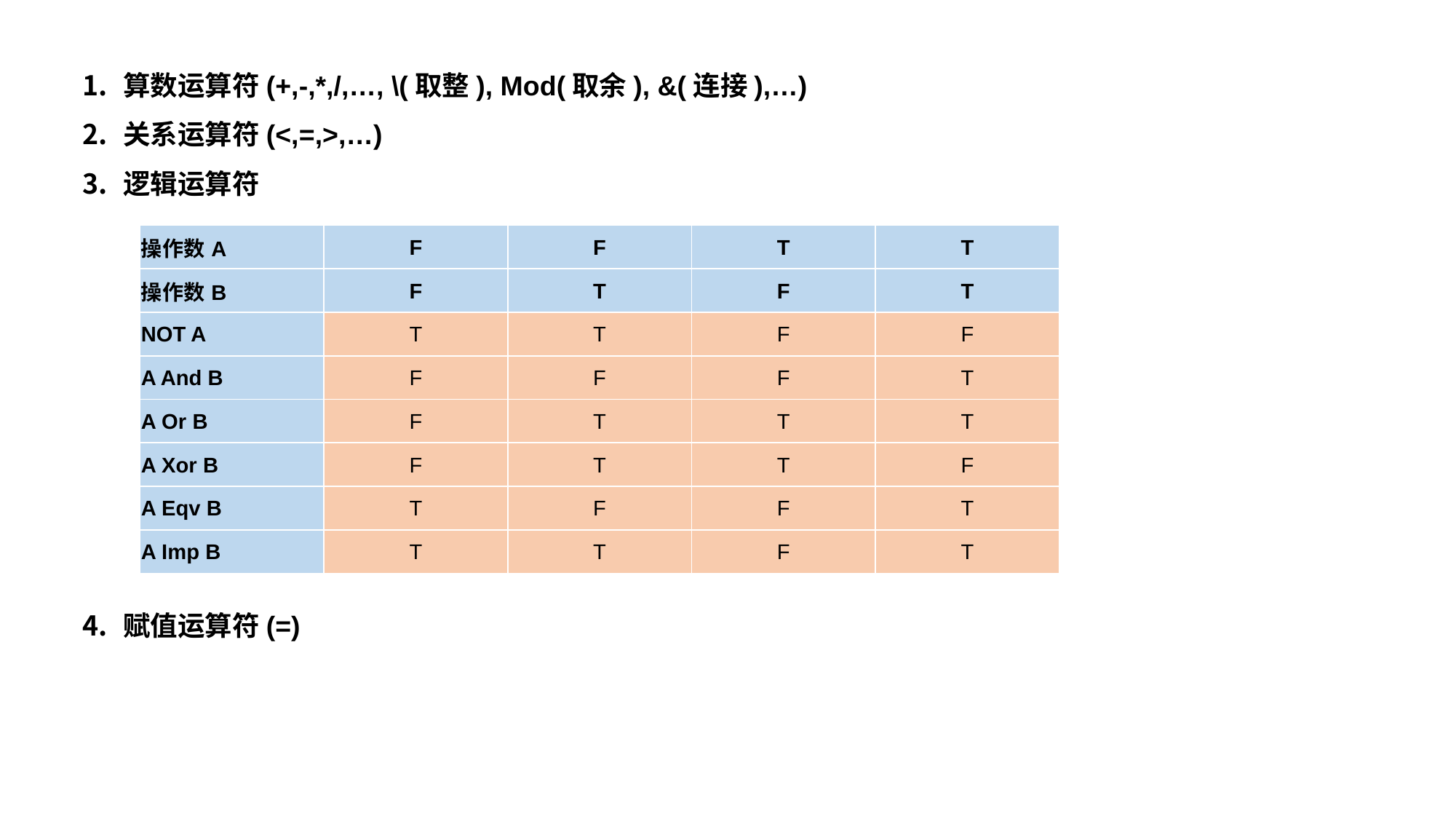

算数运算符(+,-,*,/,…, \(取整), Mod(取余), &(连接),…)
关系运算符(<,=,>,…)
逻辑运算符

赋值运算符(=)
| 操作数A | F | F | T | T |
| --- | --- | --- | --- | --- |
| 操作数B | F | T | F | T |
| NOT A | T | T | F | F |
| A And B | F | F | F | T |
| A Or B | F | T | T | T |
| A Xor B | F | T | T | F |
| A Eqv B | T | F | F | T |
| A Imp B | T | T | F | T |